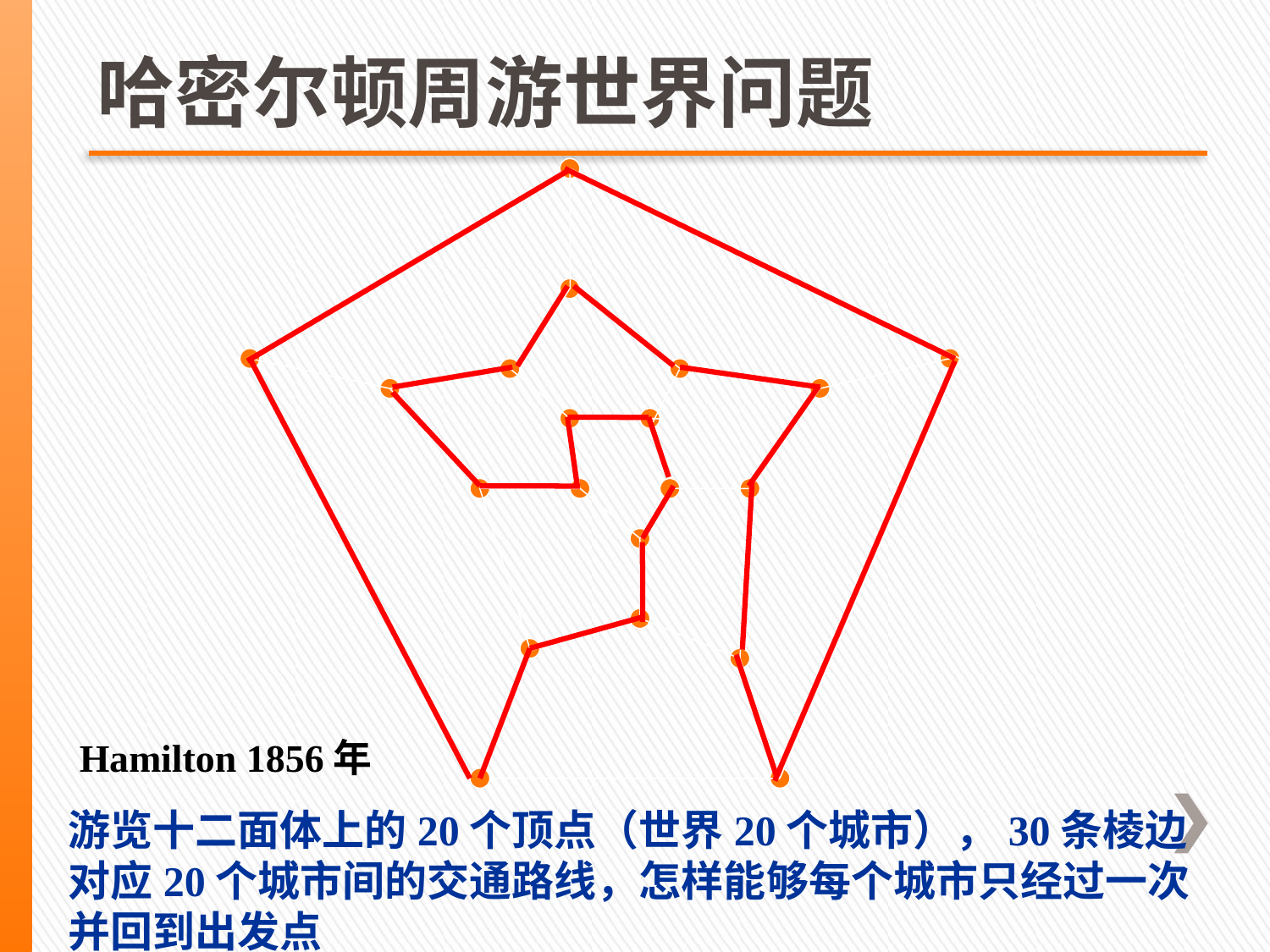

# 哈密尔顿周游世界问题

Hamilton 1856年

游览十二面体上的20个顶点（世界20个城市），30条棱边对应20个城市间的交通路线，怎样能够每个城市只经过一次并回到出发点